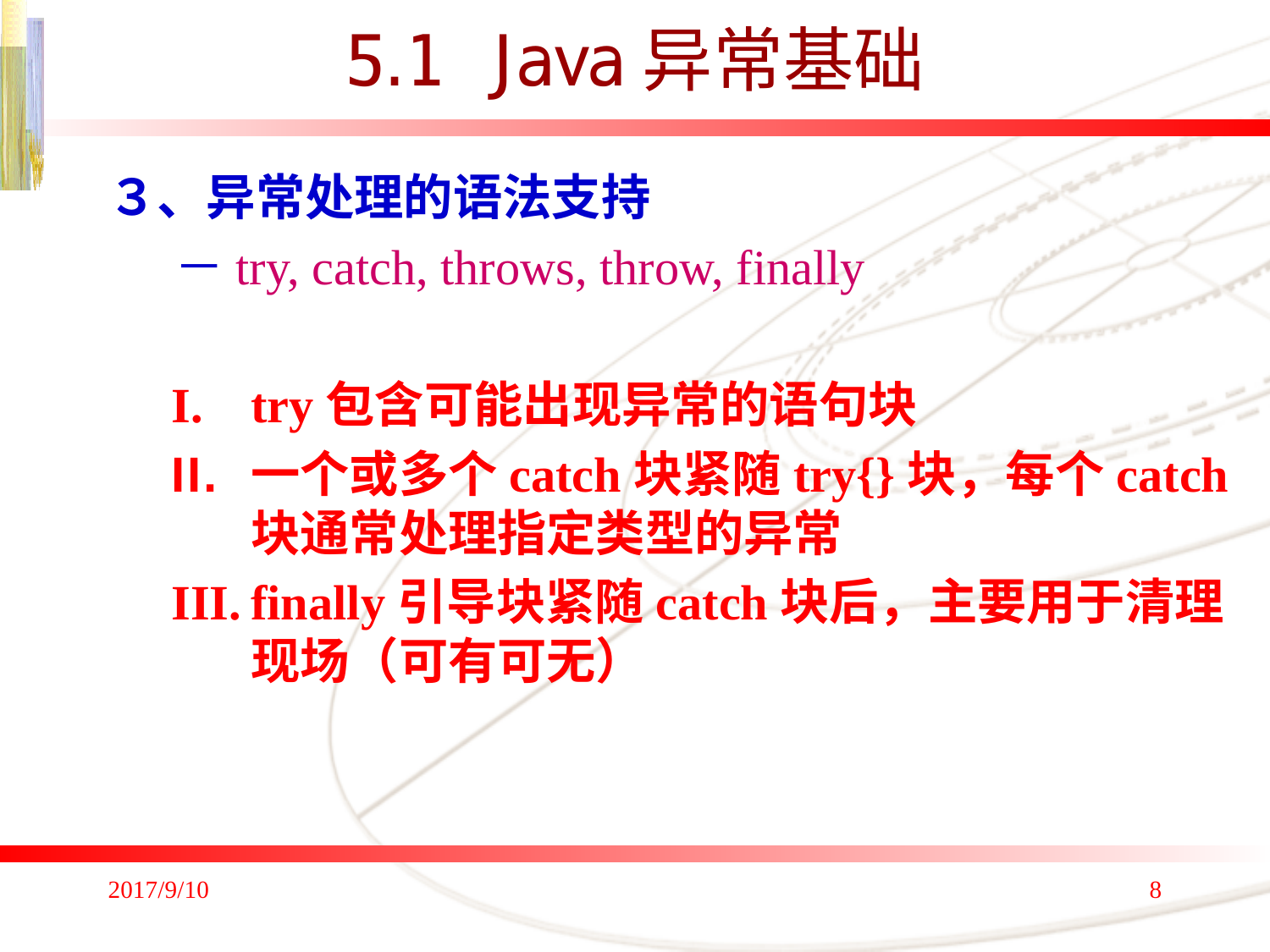

# 5.1  Java异常基础
３、异常处理的语法支持
     －try, catch, throws, throw, finally

try包含可能出现异常的语句块
一个或多个catch块紧随try{}块，每个catch块通常处理指定类型的异常
finally引导块紧随catch块后，主要用于清理现场（可有可无）

2017/9/10
8